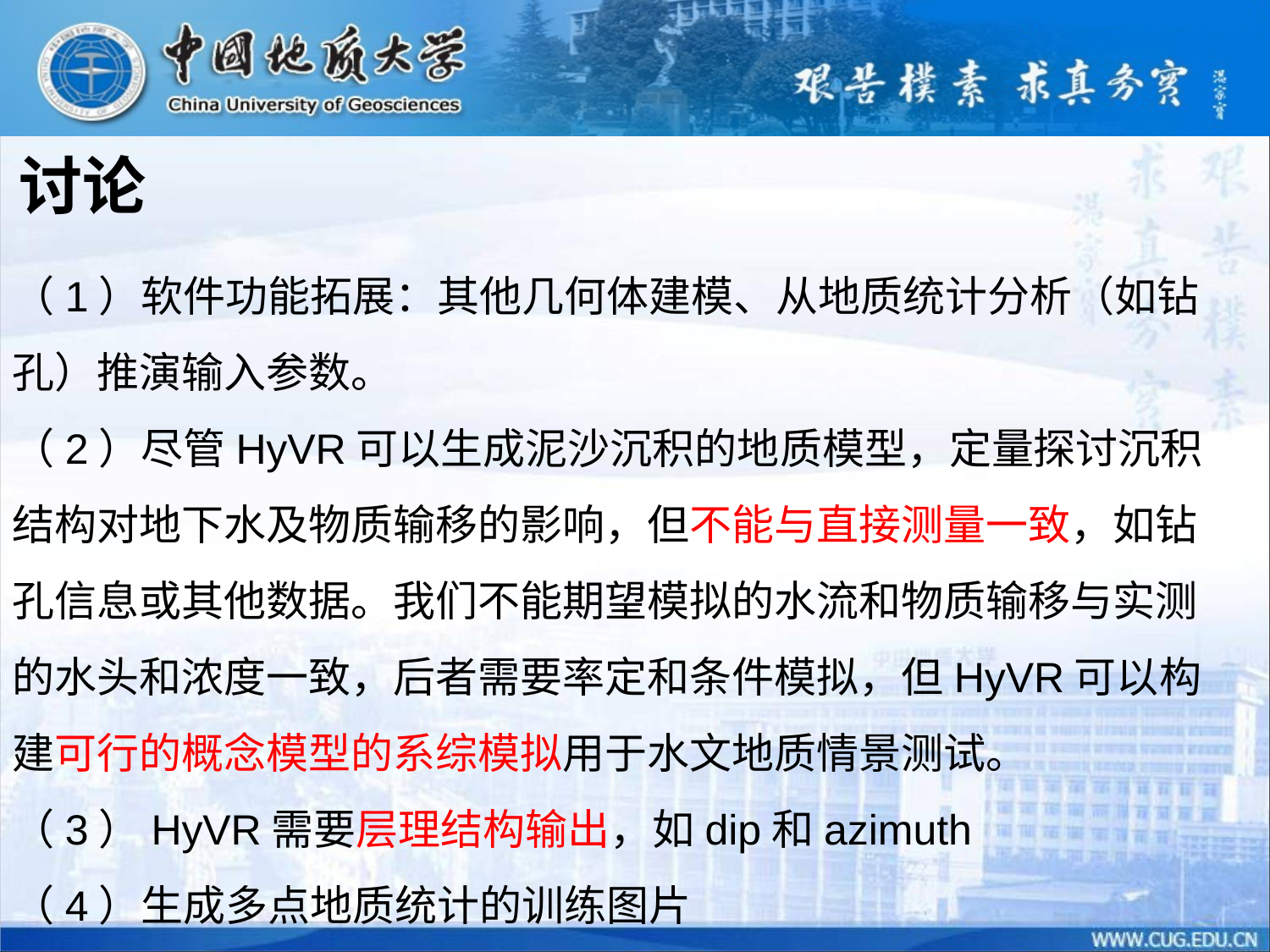

讨论
（1）软件功能拓展：其他几何体建模、从地质统计分析（如钻孔）推演输入参数。
（2）尽管HyVR可以生成泥沙沉积的地质模型，定量探讨沉积结构对地下水及物质输移的影响，但不能与直接测量一致，如钻孔信息或其他数据。我们不能期望模拟的水流和物质输移与实测的水头和浓度一致，后者需要率定和条件模拟，但HyVR可以构建可行的概念模型的系综模拟用于水文地质情景测试。
（3）HyVR需要层理结构输出，如dip和azimuth
（4）生成多点地质统计的训练图片